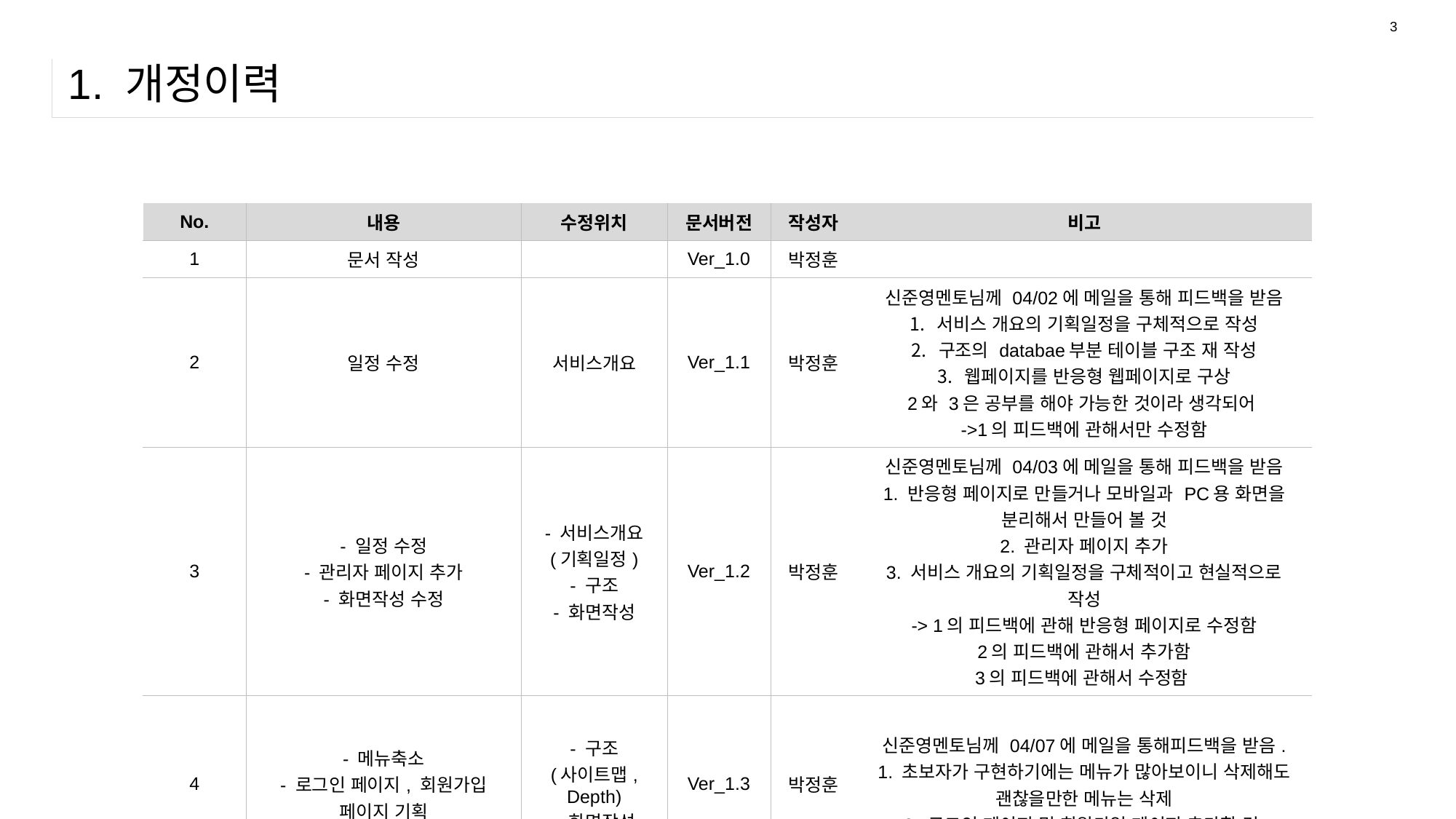

3
# 1. 개정이력
| No. | 내용 | 수정위치 | 문서버전 | 작성자 | 비고 |
| --- | --- | --- | --- | --- | --- |
| 1 | 문서 작성 |  | Ver\_1.0 | 박정훈 |  |
| 2 | 일정 수정 | 서비스개요 | Ver\_1.1 | 박정훈 | 신준영멘토님께 04/02에 메일을 통해 피드백을 받음 서비스 개요의 기획일정을 구체적으로 작성 구조의 databae부분 테이블 구조 재 작성 웹페이지를 반응형 웹페이지로 구상 2와 3은 공부를 해야 가능한 것이라 생각되어 ->1의 피드백에 관해서만 수정함 |
| 3 | - 일정 수정 - 관리자 페이지 추가 - 화면작성 수정 | - 서비스개요 (기획일정) - 구조 - 화면작성 | Ver\_1.2 | 박정훈 | 신준영멘토님께 04/03에 메일을 통해 피드백을 받음 1. 반응형 페이지로 만들거나 모바일과 PC용 화면을 분리해서 만들어 볼 것 2. 관리자 페이지 추가 3. 서비스 개요의 기획일정을 구체적이고 현실적으로 작성 -> 1의 피드백에 관해 반응형 페이지로 수정함 2의 피드백에 관해서 추가함 3의 피드백에 관해서 수정함 |
| 4 | - 메뉴축소 - 로그인 페이지, 회원가입 페이지 기획 | - 구조 (사이트맵, Depth) - 화면작성 | Ver\_1.3 | 박정훈 | 신준영멘토님께 04/07에 메일을 통해피드백을 받음. 1. 초보자가 구현하기에는 메뉴가 많아보이니 삭제해도 괜찮을만한 메뉴는 삭제 2. 로그인 페이지 및 회원가입 페이지 추가할 것 |